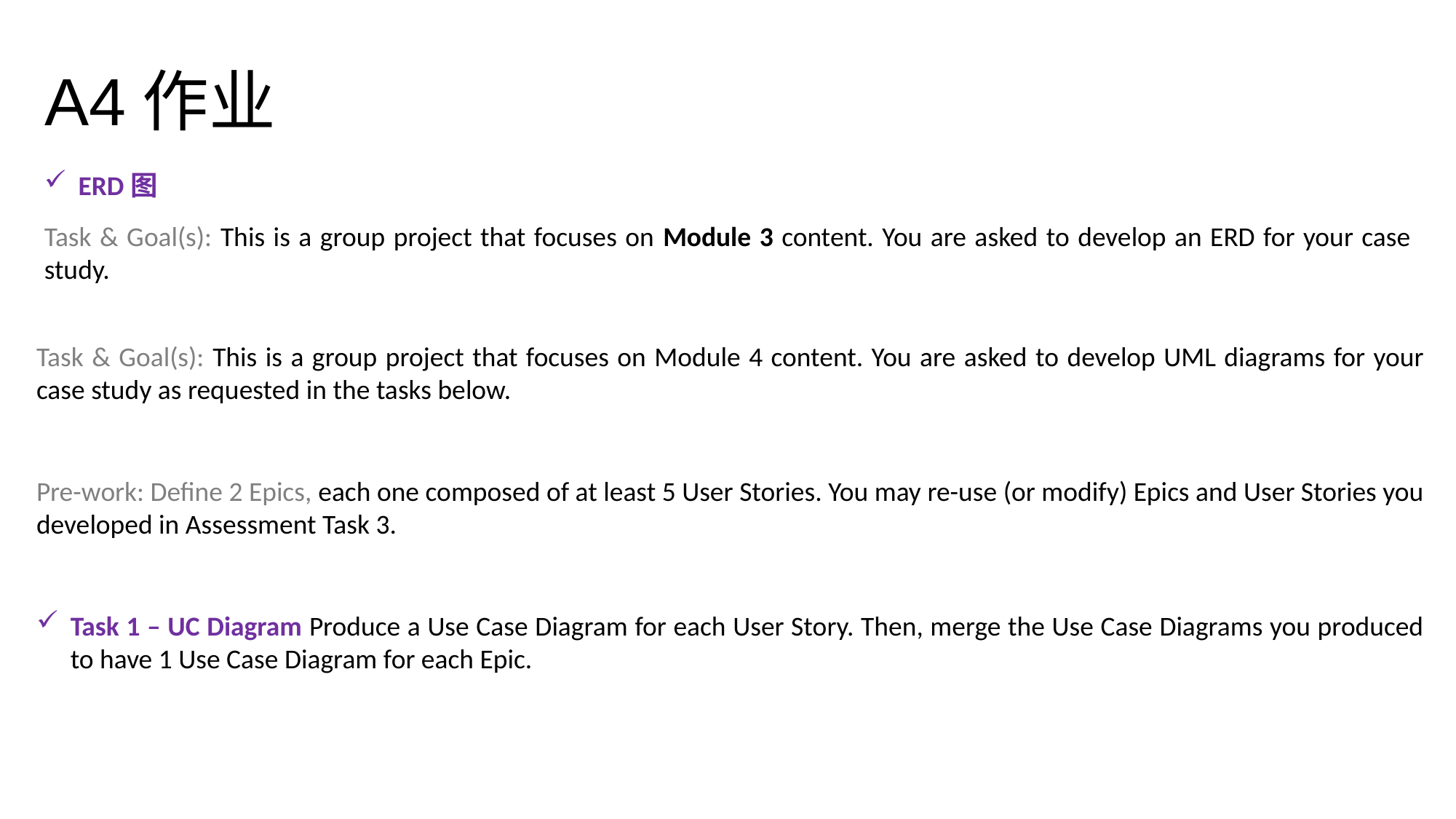

# A4作业
ERD图
Task & Goal(s): This is a group project that focuses on Module 3 content. You are asked to develop an ERD for your case study.
Task & Goal(s): This is a group project that focuses on Module 4 content. You are asked to develop UML diagrams for your case study as requested in the tasks below.

Pre-work: Define 2 Epics, each one composed of at least 5 User Stories. You may re-use (or modify) Epics and User Stories you developed in Assessment Task 3.

Task 1 – UC Diagram Produce a Use Case Diagram for each User Story. Then, merge the Use Case Diagrams you produced to have 1 Use Case Diagram for each Epic.